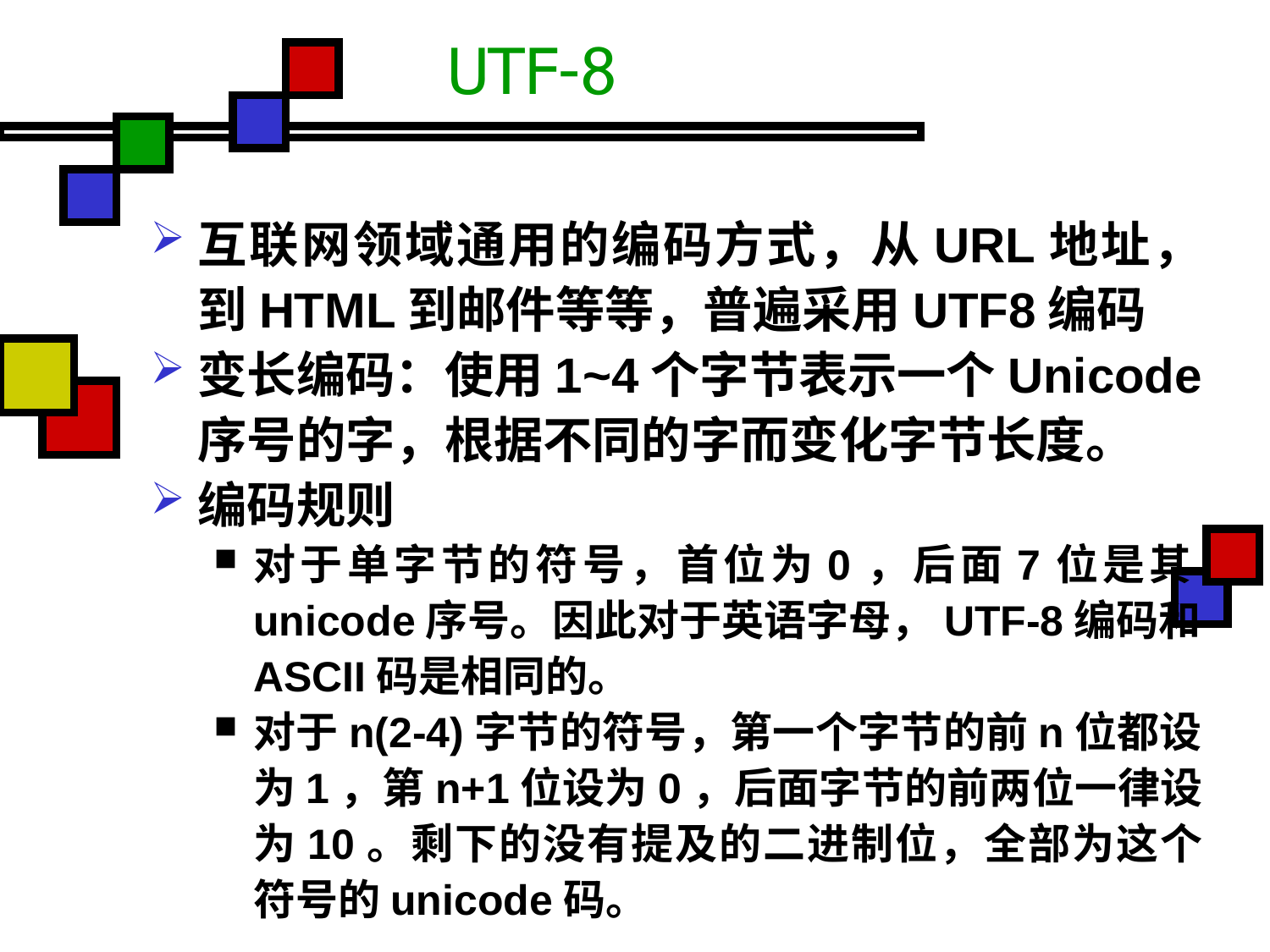

# UTF-8
互联网领域通用的编码方式，从URL地址，到HTML到邮件等等，普遍采用UTF8编码
变长编码：使用1~4个字节表示一个Unicode序号的字，根据不同的字而变化字节长度。
编码规则
对于单字节的符号，首位为0，后面7位是其unicode序号。因此对于英语字母，UTF-8编码和ASCII码是相同的。
对于n(2-4)字节的符号，第一个字节的前n位都设为1，第n+1位设为0，后面字节的前两位一律设为10。剩下的没有提及的二进制位，全部为这个符号的unicode码。